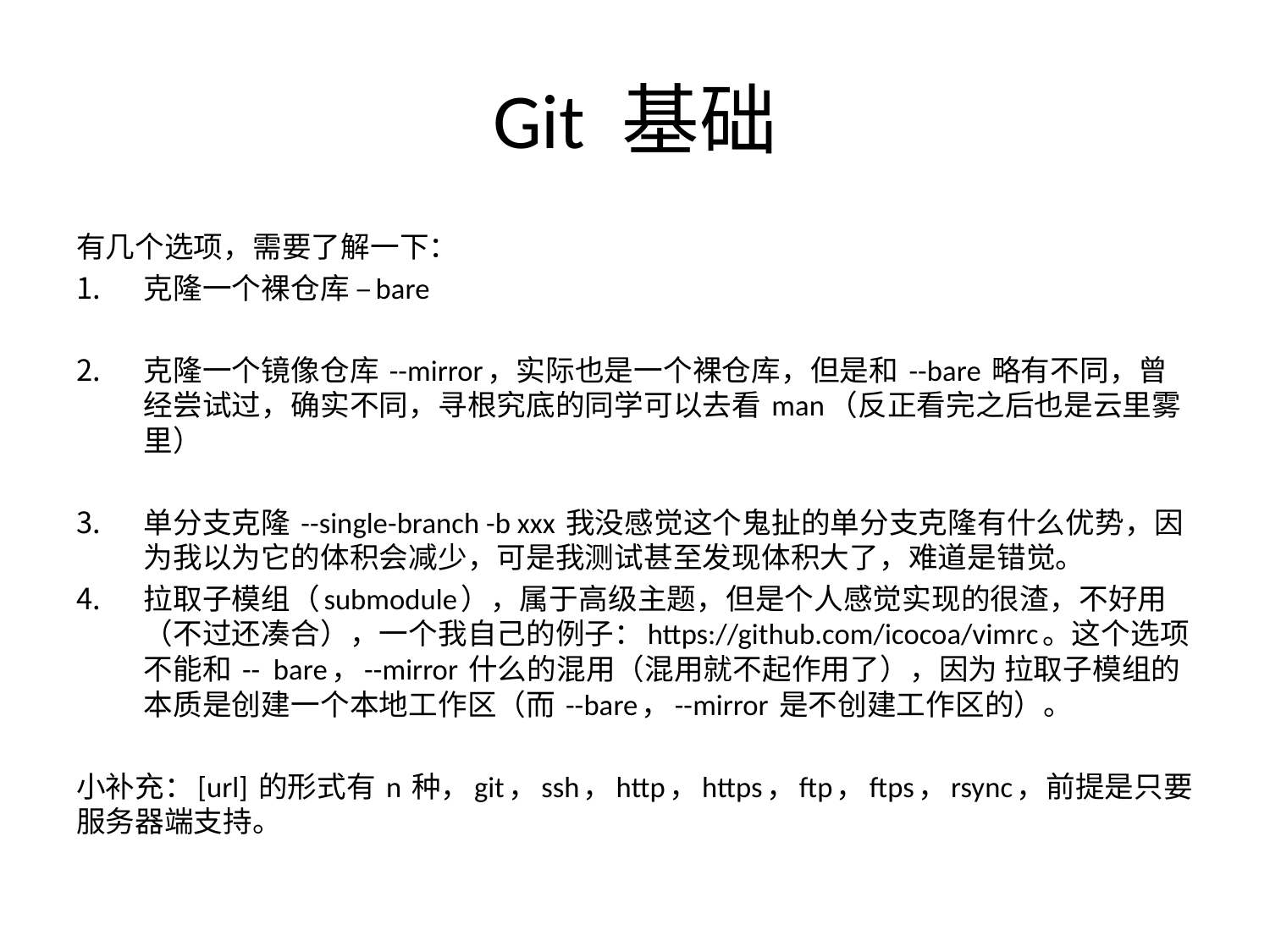

# Git 基础
有几个选项，需要了解一下：
克隆一个裸仓库 –bare

克隆一个镜像仓库 --mirror，实际也是一个裸仓库，但是和 --bare 略有不同，曾经尝试过，确实不同，寻根究底的同学可以去看 man（反正看完之后也是云里雾里）

单分支克隆 --single-branch -b xxx 我没感觉这个鬼扯的单分支克隆有什么优势，因为我以为它的体积会减少，可是我测试甚至发现体积大了，难道是错觉。
拉取子模组（submodule），属于高级主题，但是个人感觉实现的很渣，不好用（不过还凑合），一个我自己的例子：https://github.com/icocoa/vimrc。这个选项不能和 --  bare，--mirror 什么的混用（混用就不起作用了），因为 拉取子模组的本质是创建一个本地工作区（而 --bare，--mirror 是不创建工作区的）。

小补充：[url] 的形式有 n 种，git，ssh，http，https，ftp，ftps，rsync，前提是只要服务器端支持。